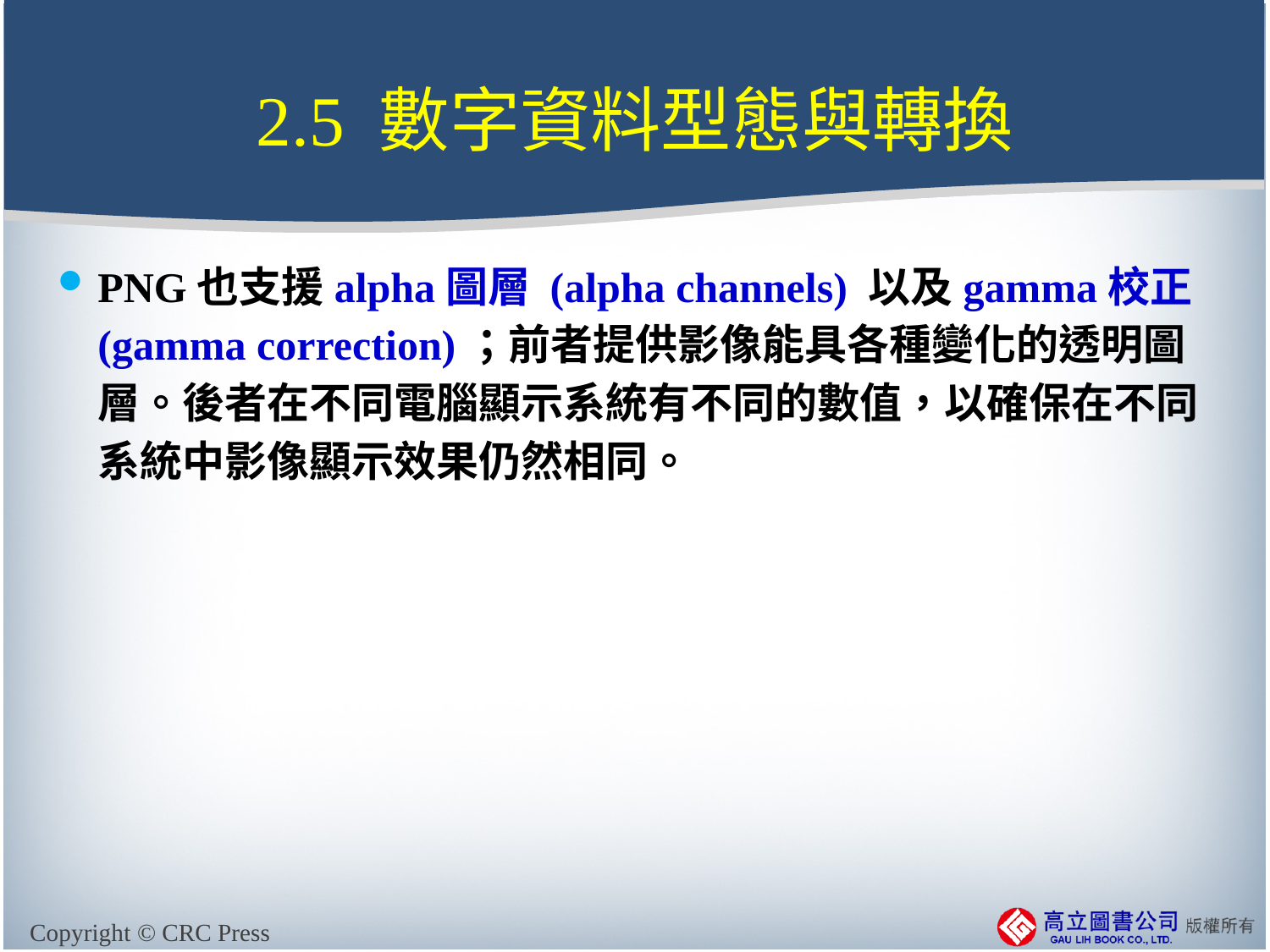

# 2.5 數字資料型態與轉換
PNG也支援alpha圖層 (alpha channels) 以及gamma校正 (gamma correction)；前者提供影像能具各種變化的透明圖層。後者在不同電腦顯示系統有不同的數值，以確保在不同系統中影像顯示效果仍然相同。